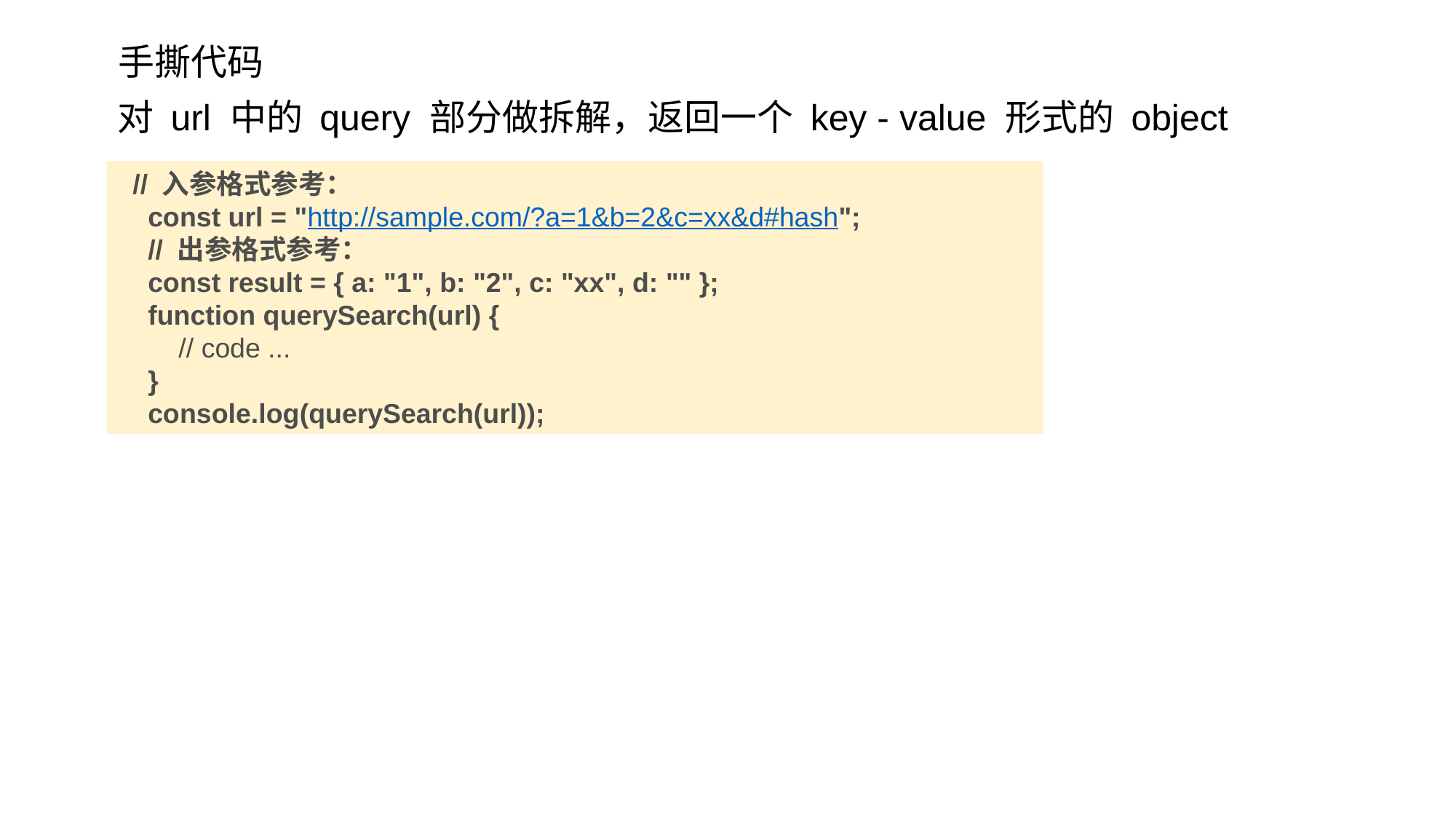

手撕代码
对 url 中的 query 部分做拆解，返回一个 key - value 形式的 object
  // 入参格式参考：
    const url = "http://sample.com/?a=1&b=2&c=xx&d#hash";
    // 出参格式参考：
    const result = { a: "1", b: "2", c: "xx", d: "" };
    function querySearch(url) {
        // code ...
    }
    console.log(querySearch(url));